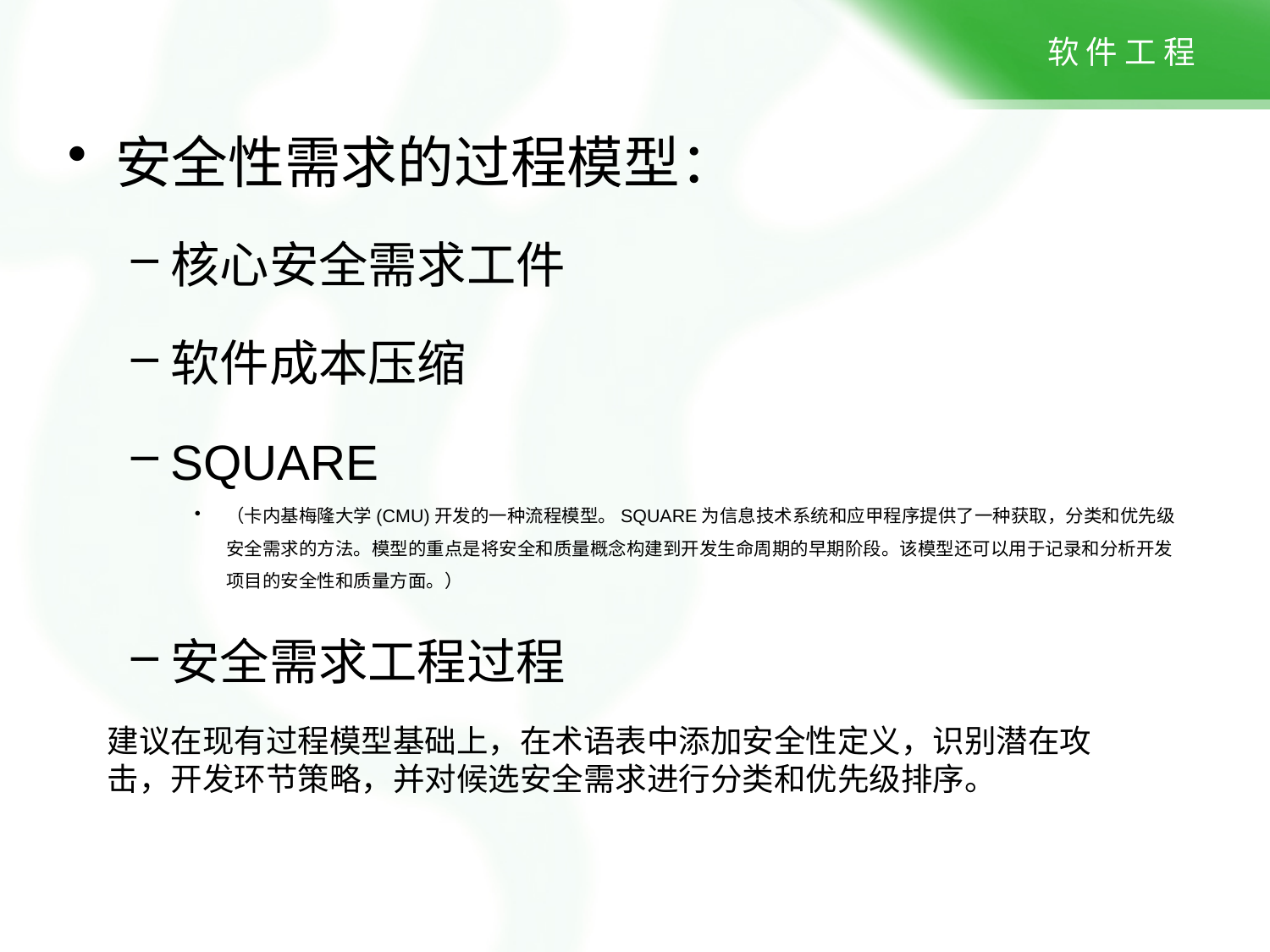

安全性需求的过程模型：
核心安全需求工件
软件成本压缩
SQUARE
（卡内基梅隆大学(CMU)开发的一种流程模型。SQUARE为信息技术系统和应甲程序提供了一种获取，分类和优先级安全需求的方法。模型的重点是将安全和质量概念构建到开发生命周期的早期阶段。该模型还可以用于记录和分析开发项目的安全性和质量方面。）
安全需求工程过程
建议在现有过程模型基础上，在术语表中添加安全性定义，识别潜在攻击，开发环节策略，并对候选安全需求进行分类和优先级排序。